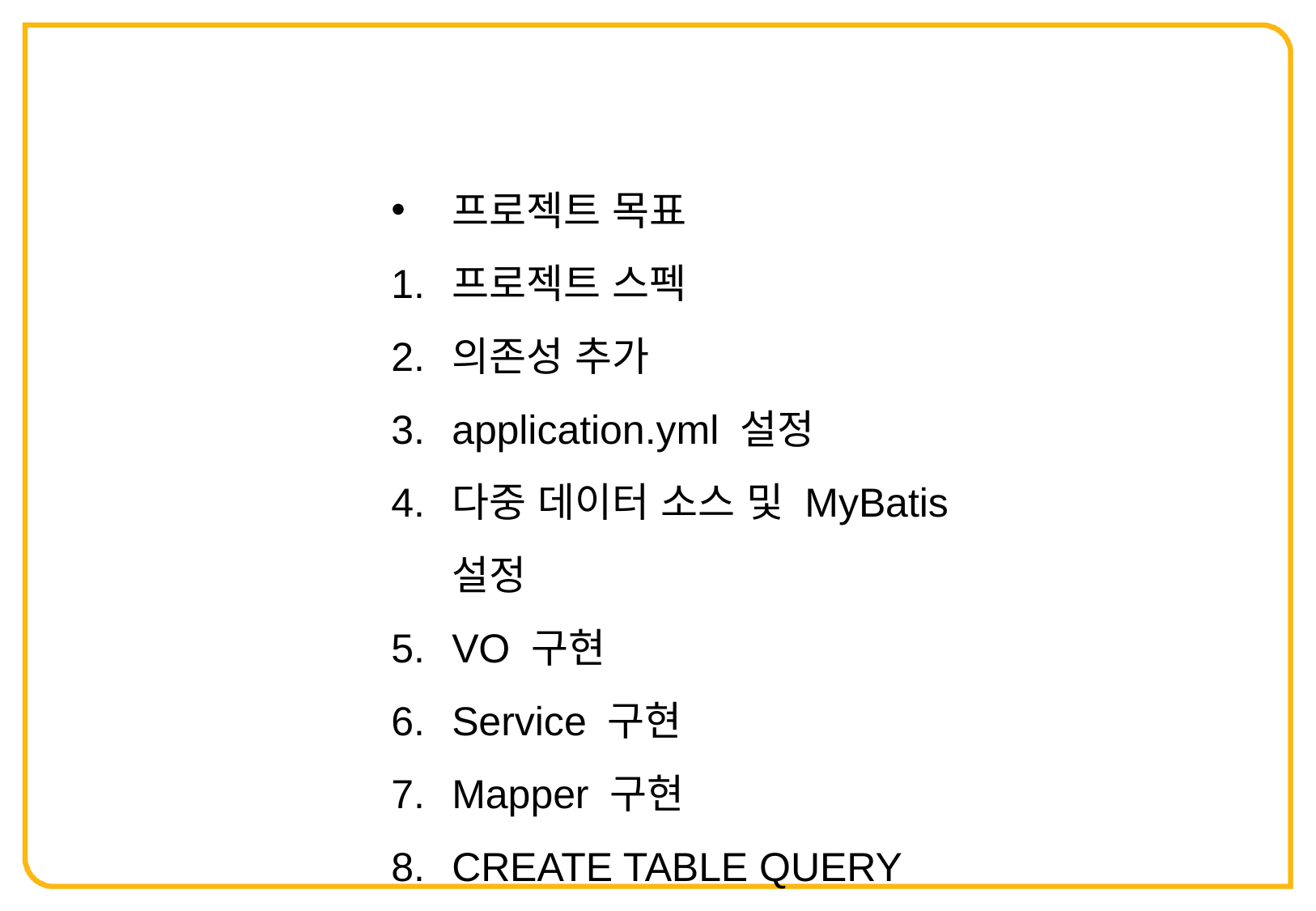

#
프로젝트 목표
프로젝트 스펙
의존성 추가
application.yml 설정
다중 데이터 소스 및 MyBatis 설정
VO 구현
Service 구현
Mapper 구현
CREATE TABLE QUERY